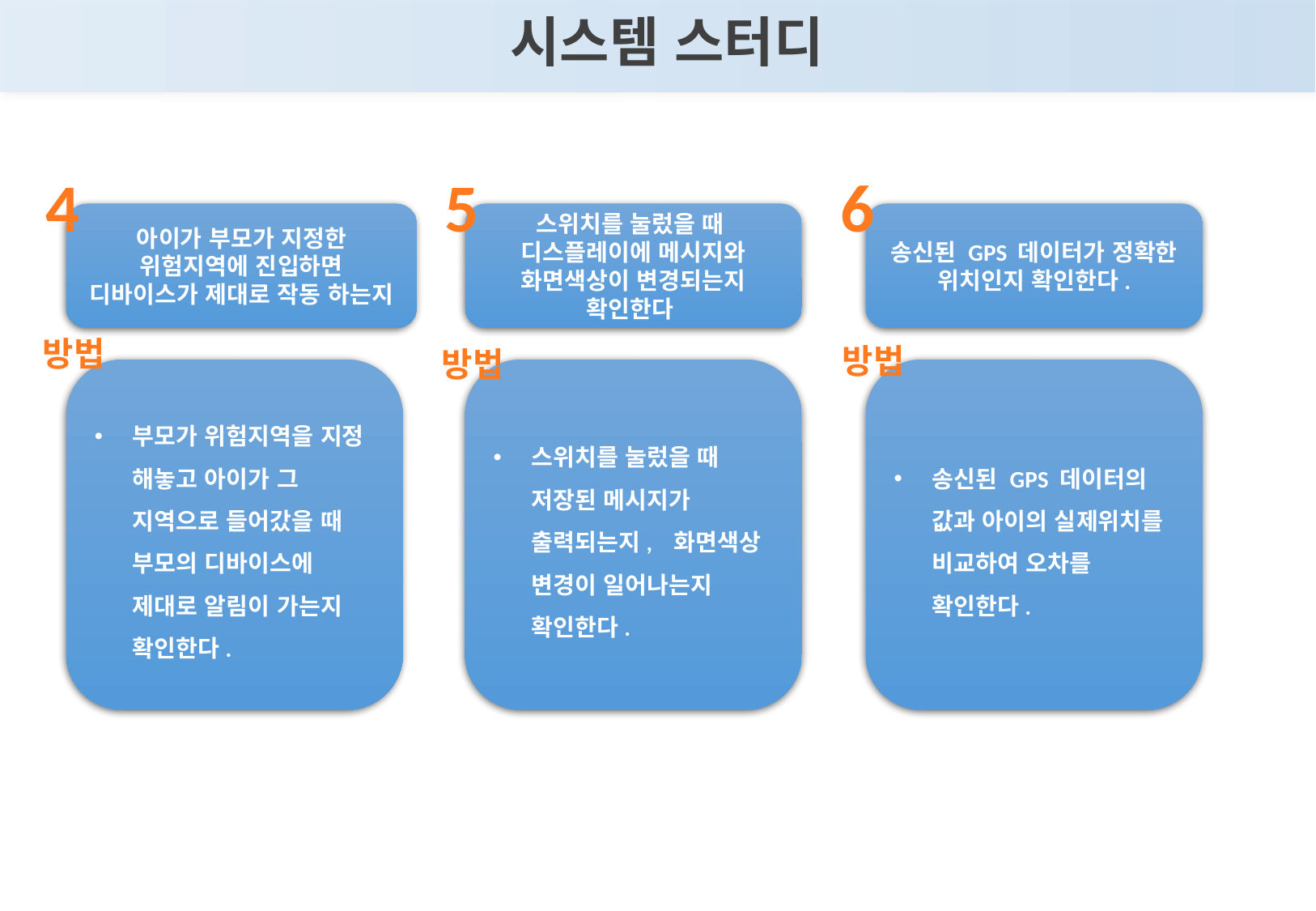

시스템 스터디
4
5
6
아이가 부모가 지정한 위험지역에 진입하면 디바이스가 제대로 작동 하는지
스위치를 눌렀을 때  디스플레이에 메시지와 화면색상이 변경되는지 확인한다
송신된 GPS 데이터가 정확한 위치인지 확인한다.
방법
방법
방법
부모가 위험지역을 지정 해놓고 아이가 그 지역으로 들어갔을 때  부모의 디바이스에 제대로 알림이 가는지 확인한다.
스위치를 눌렀을 때 저장된 메시지가 출력되는지,   화면색상 변경이 일어나는지 확인한다.
송신된 GPS 데이터의 값과 아이의 실제위치를 비교하여 오차를 확인한다.